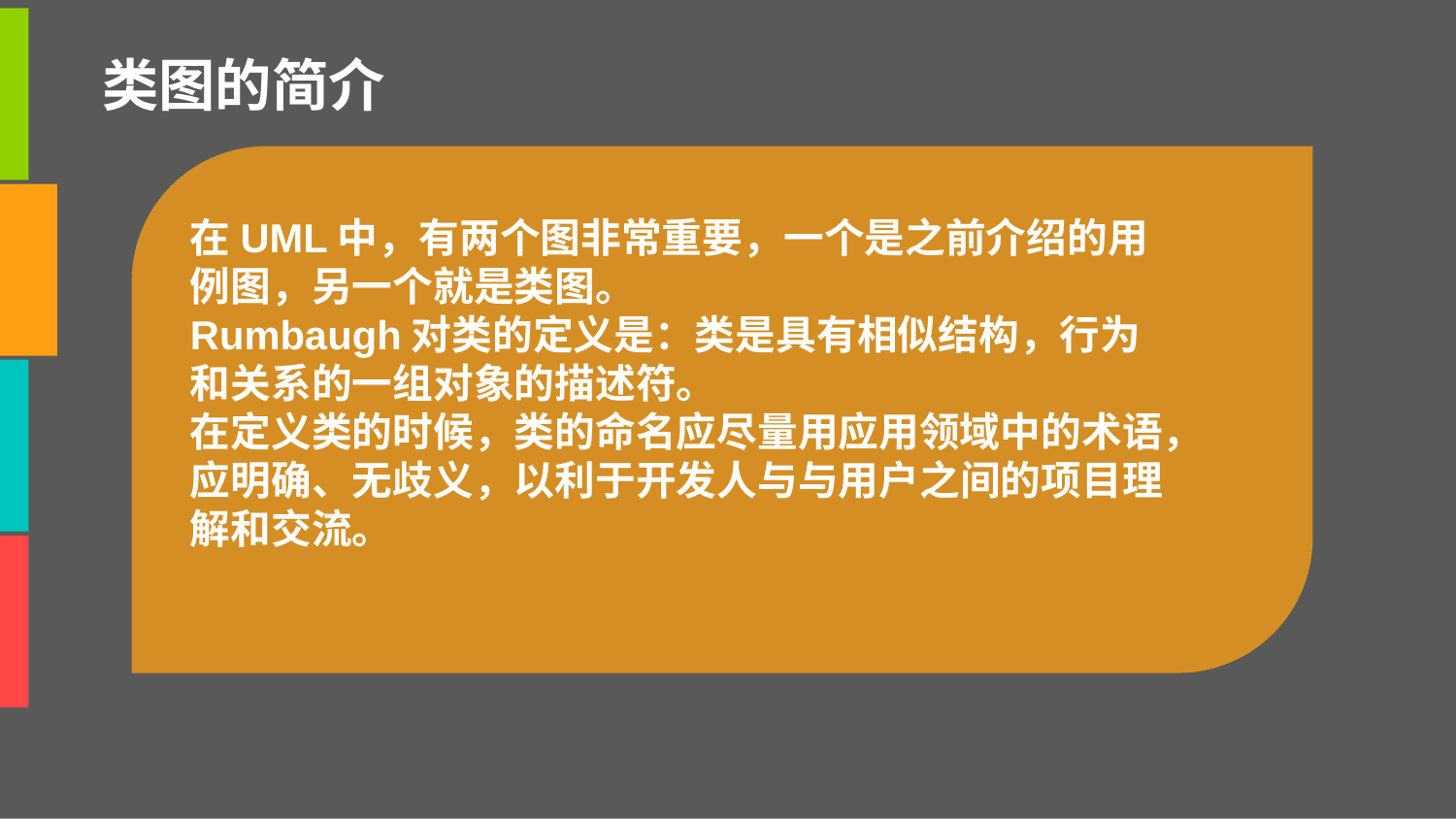

类图的简介

在UML中，有两个图非常重要，一个是之前介绍的用例图，另一个就是类图。
Rumbaugh对类的定义是：类是具有相似结构，行为和关系的一组对象的描述符。
在定义类的时候，类的命名应尽量用应用领域中的术语，应明确、无歧义，以利于开发人与与用户之间的项目理解和交流。